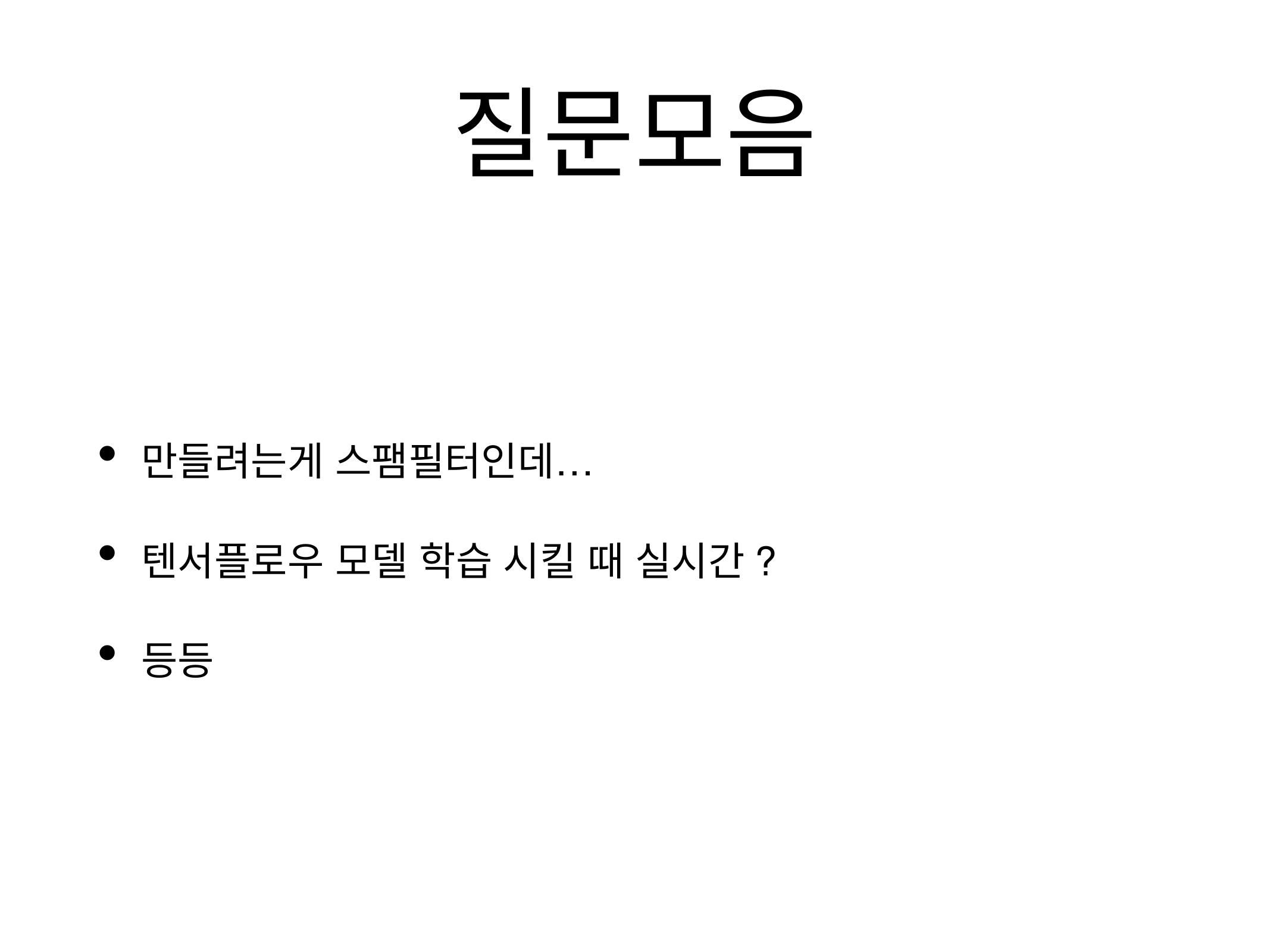

# 질문모음
만들려는게 스팸필터인데…
텐서플로우 모델 학습 시킬 때 실시간?
등등